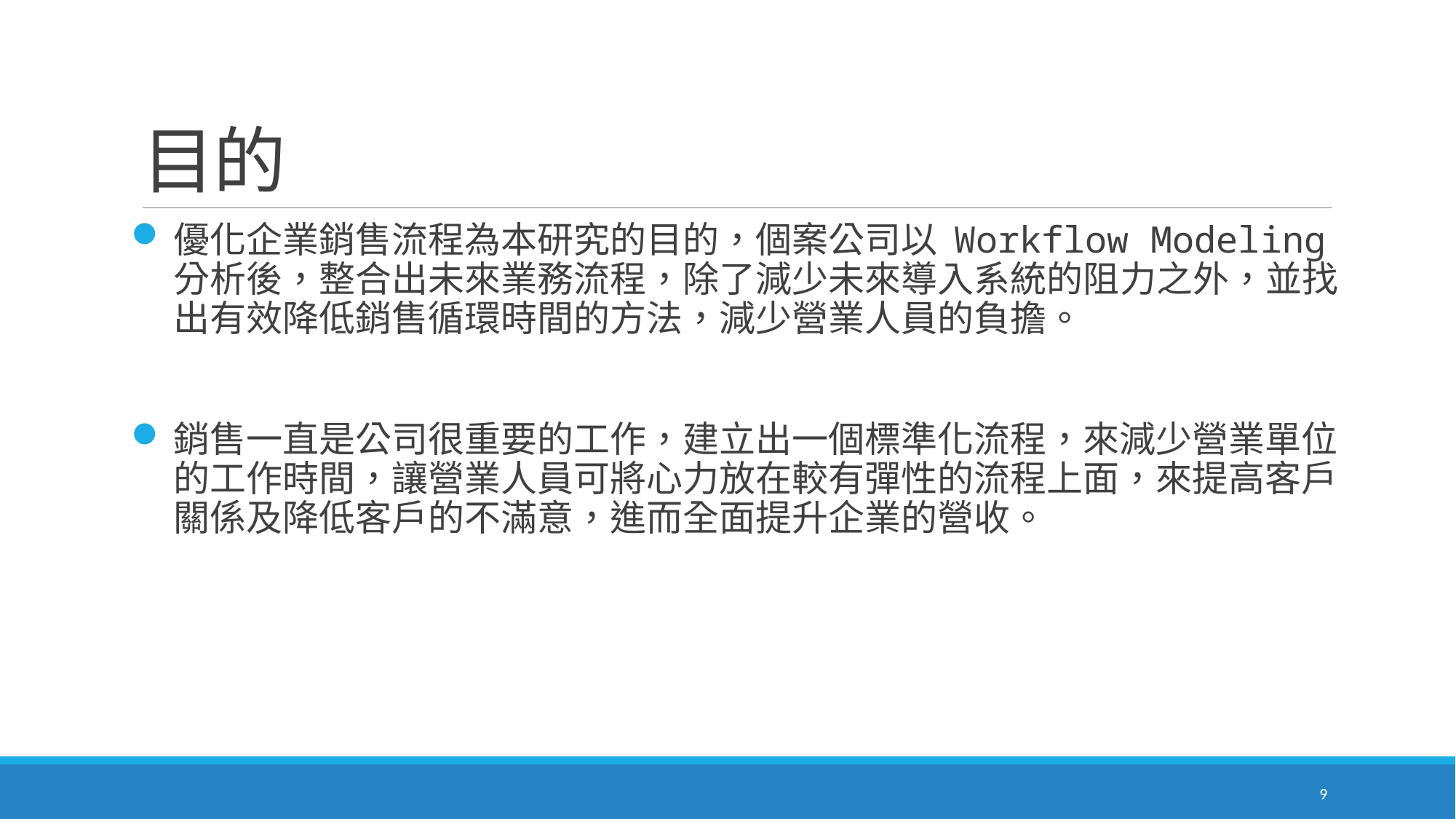

# 目的
優化企業銷售流程為本研究的目的，個案公司以 Workflow Modeling 分析後，整合出未來業務流程，除了減少未來導入系統的阻力之外，並找出有效降低銷售循環時間的方法，減少營業人員的負擔。

銷售一直是公司很重要的工作，建立出一個標準化流程，來減少營業單位的工作時間，讓營業人員可將心力放在較有彈性的流程上面，來提高客戶關係及降低客戶的不滿意，進而全面提升企業的營收。

9